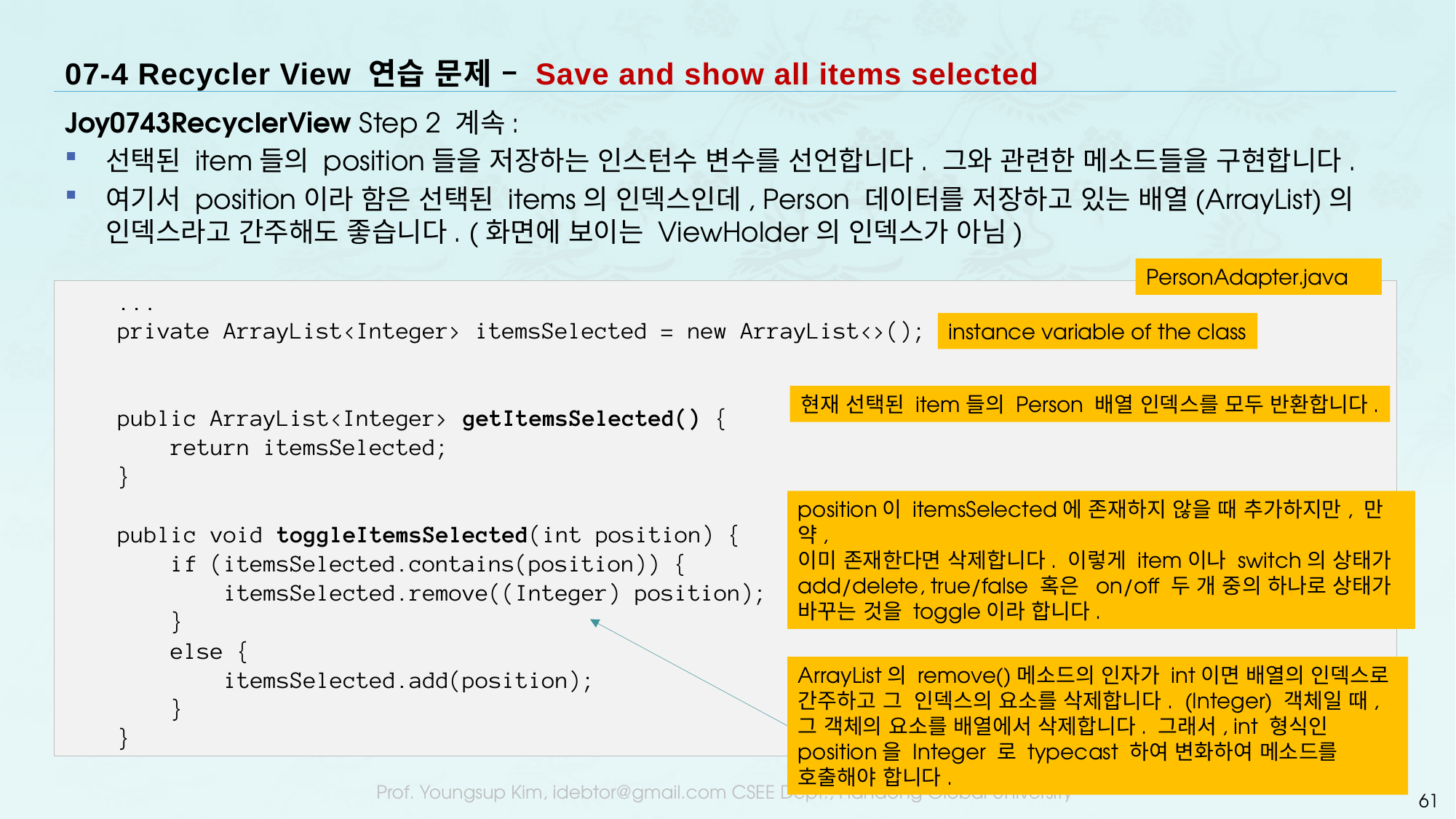

# 07-4 Recycler View 연습 문제 – Save and show all items selected
Joy0743RecyclerView Step 2 계속:
선택된 item들의 position들을 저장하는 인스턴수 변수를 선언합니다. 그와 관련한 메소드들을 구현합니다.
여기서 position이라 함은 선택된 items의 인덱스인데, Person 데이터를 저장하고 있는 배열(ArrayList)의 인덱스라고 간주해도 좋습니다. (화면에 보이는 ViewHolder의 인덱스가 아님)

PersonAdapter.java
    ...
    private ArrayList<Integer> itemsSelected = new ArrayList<>();

    public ArrayList<Integer> getItemsSelected() {
        return itemsSelected;
    }

    public void toggleItemsSelected(int position) {
        if (itemsSelected.contains(position)) {
            itemsSelected.remove((Integer) position);
        }
        else {
            itemsSelected.add(position);
        }
    }
instance variable of the class
현재 선택된 item들의 Person 배열 인덱스를 모두 반환합니다.
position이 itemsSelected에 존재하지 않을 때 추가하지만, 만약,
이미 존재한다면 삭제합니다. 이렇게 item이나 switch의 상태가
add/delete, true/false 혹은  on/off 두 개 중의 하나로 상태가
바꾸는 것을 toggle이라 합니다.
ArrayList의 remove()메소드의 인자가 int이면 배열의 인덱스로 간주하고 그  인덱스의 요소를 삭제합니다.  (Integer) 객체일 때, 그 객체의 요소를 배열에서 삭제합니다. 그래서, int 형식인 position을 Integer 로 typecast 하여 변화하여 메소드를 호출해야 합니다.
61